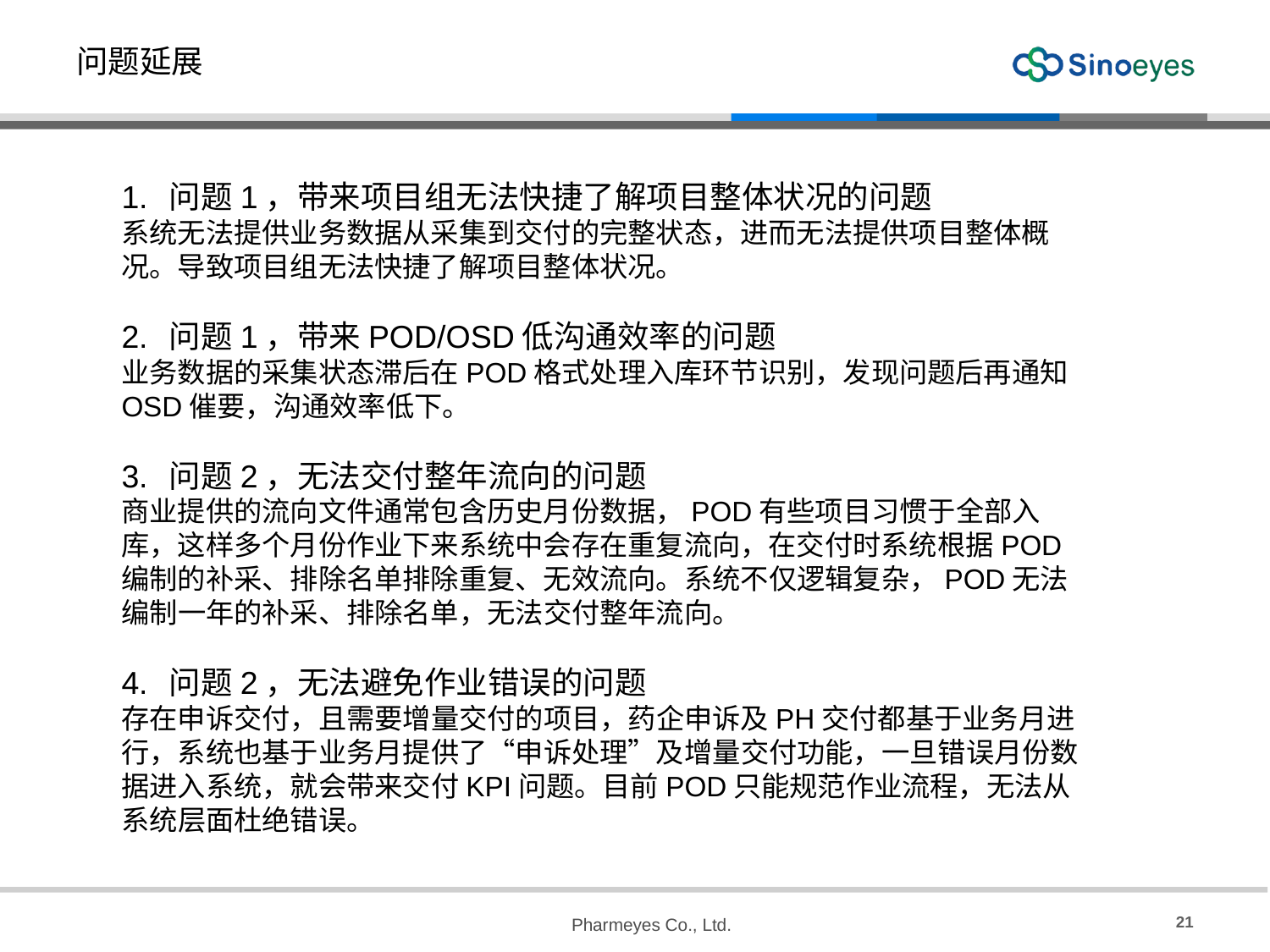

# 问题延展
问题1，带来项目组无法快捷了解项目整体状况的问题
系统无法提供业务数据从采集到交付的完整状态，进而无法提供项目整体概况。导致项目组无法快捷了解项目整体状况。

问题1，带来POD/OSD低沟通效率的问题
业务数据的采集状态滞后在POD格式处理入库环节识别，发现问题后再通知OSD催要，沟通效率低下。

问题2，无法交付整年流向的问题
商业提供的流向文件通常包含历史月份数据，POD有些项目习惯于全部入库，这样多个月份作业下来系统中会存在重复流向，在交付时系统根据POD编制的补采、排除名单排除重复、无效流向。系统不仅逻辑复杂，POD无法编制一年的补采、排除名单，无法交付整年流向。

问题2，无法避免作业错误的问题
存在申诉交付，且需要增量交付的项目，药企申诉及PH交付都基于业务月进行，系统也基于业务月提供了“申诉处理”及增量交付功能，一旦错误月份数据进入系统，就会带来交付KPI问题。目前POD只能规范作业流程，无法从系统层面杜绝错误。
21